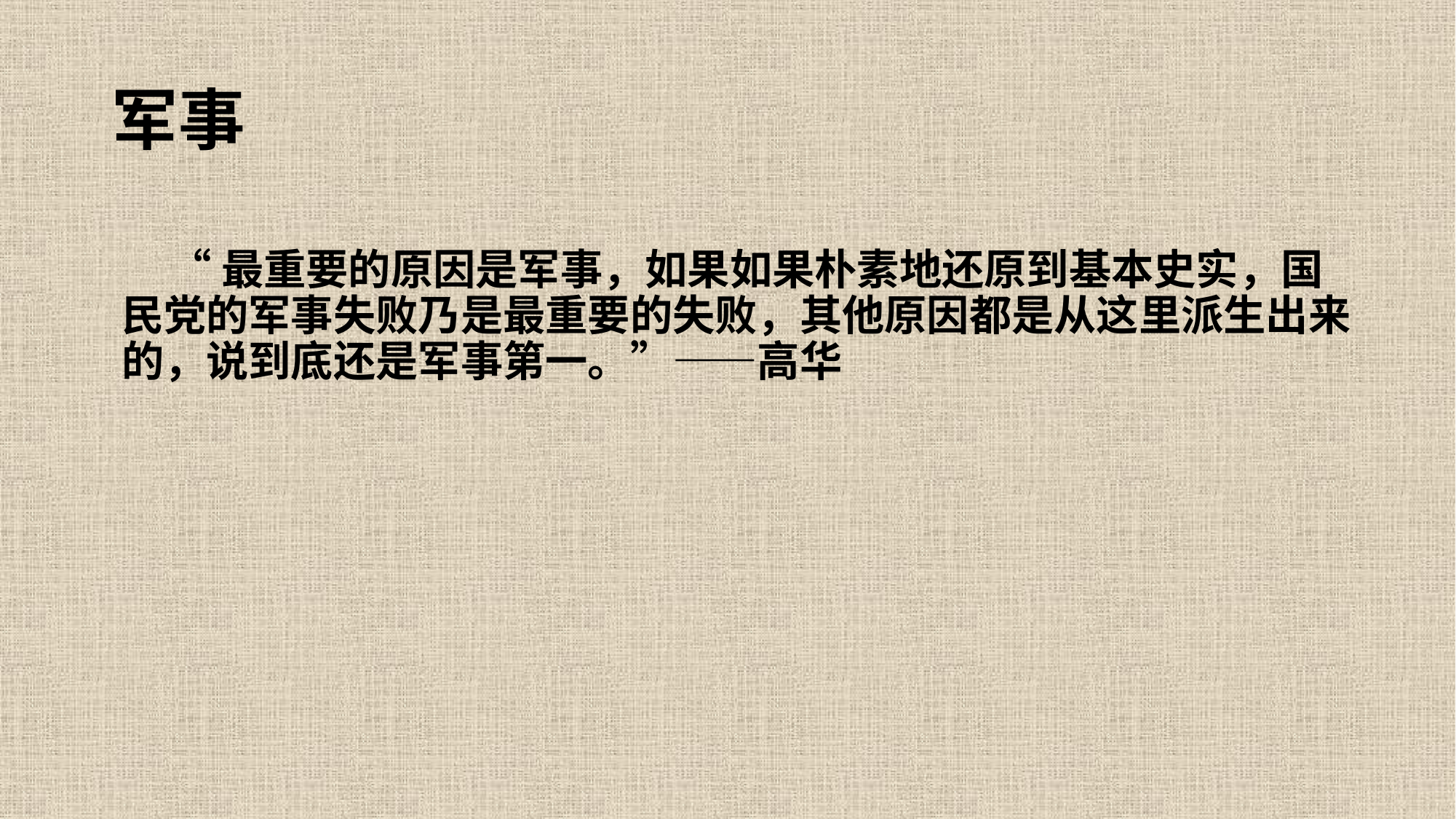

# 军事
     “最重要的原因是军事，如果如果朴素地还原到基本史实，国民党的军事失败乃是最重要的失败，其他原因都是从这里派生出来的，说到底还是军事第一。”——高华